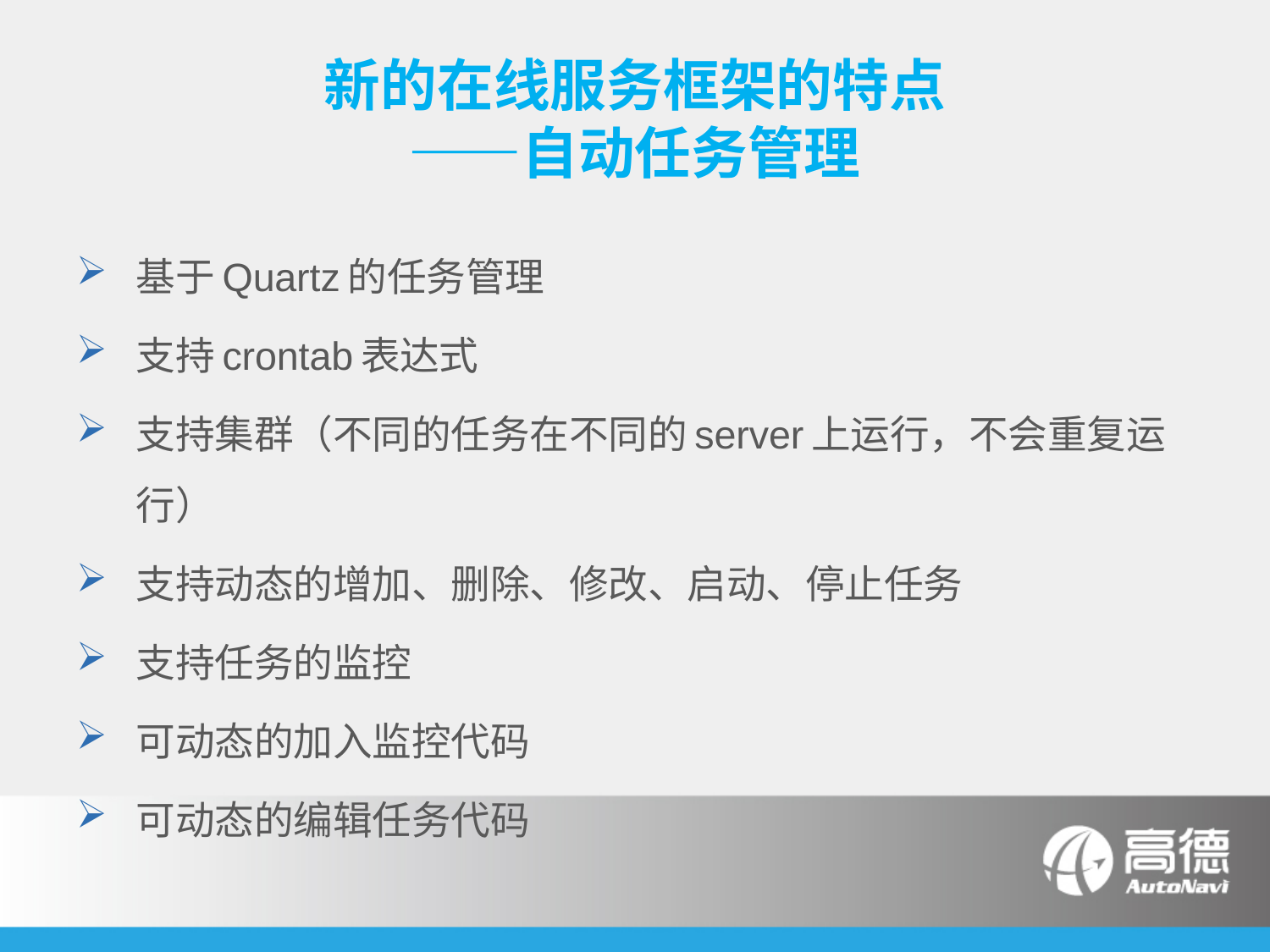

# 新的在线服务框架的特点 ——自动任务管理
基于Quartz的任务管理
支持crontab表达式
支持集群（不同的任务在不同的server上运行，不会重复运行）
支持动态的增加、删除、修改、启动、停止任务
支持任务的监控
可动态的加入监控代码
可动态的编辑任务代码